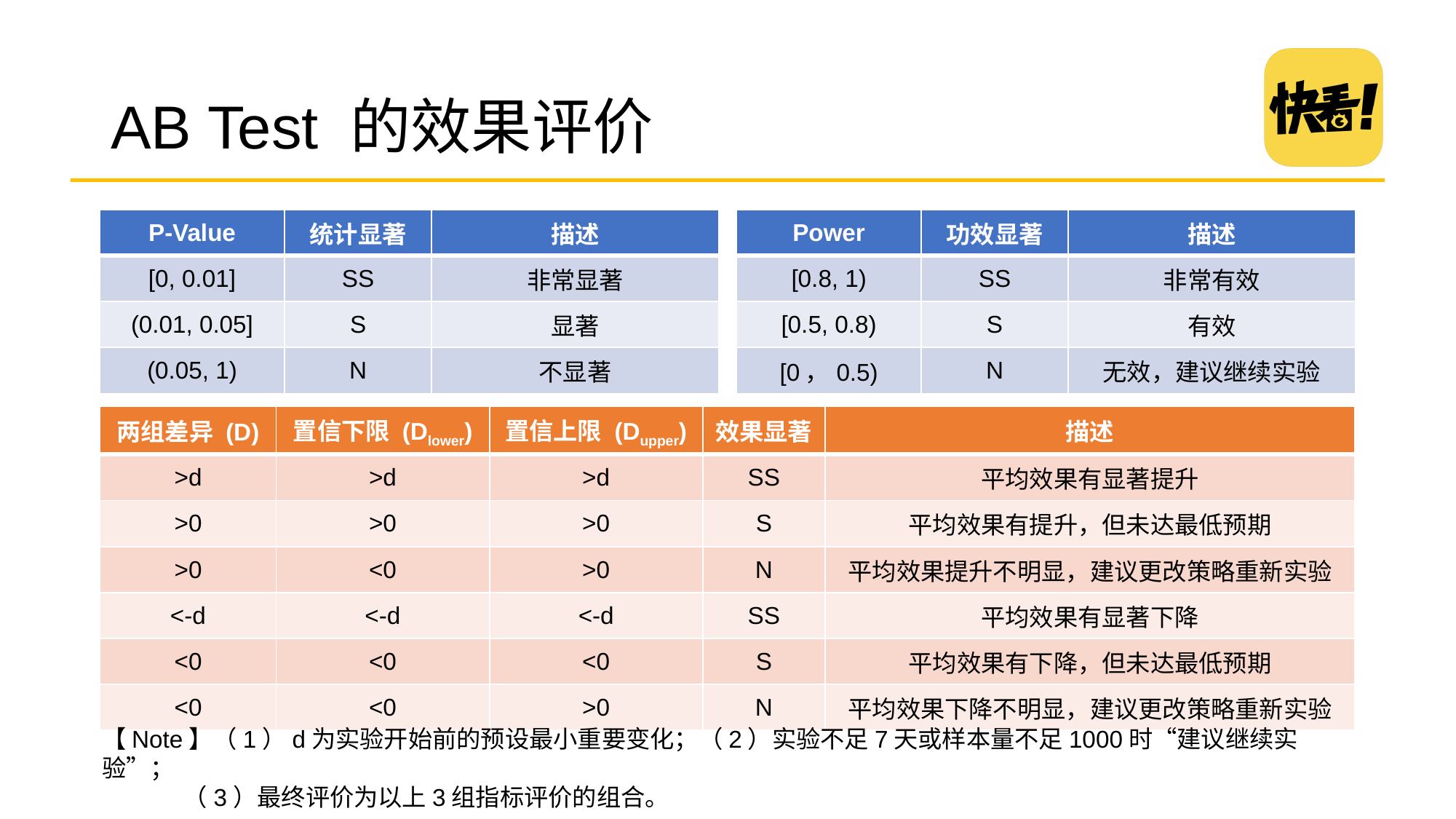

# AB Test 的效果评价
| P-Value | 统计显著 | 描述 |
| --- | --- | --- |
| [0, 0.01] | SS | 非常显著 |
| (0.01, 0.05] | S | 显著 |
| (0.05, 1) | N | 不显著 |
| Power | 功效显著 | 描述 |
| --- | --- | --- |
| [0.8, 1) | SS | 非常有效 |
| [0.5, 0.8) | S | 有效 |
| [0，0.5) | N | 无效，建议继续实验 |
| 两组差异 (D) | 置信下限 (Dlower) | 置信上限 (Dupper) | 效果显著 | 描述 |
| --- | --- | --- | --- | --- |
| >d | >d | >d | SS | 平均效果有显著提升 |
| >0 | >0 | >0 | S | 平均效果有提升，但未达最低预期 |
| >0 | <0 | >0 | N | 平均效果提升不明显，建议更改策略重新实验 |
| <-d | <-d | <-d | SS | 平均效果有显著下降 |
| <0 | <0 | <0 | S | 平均效果有下降，但未达最低预期 |
| <0 | <0 | >0 | N | 平均效果下降不明显，建议更改策略重新实验 |
【Note】（1）d为实验开始前的预设最小重要变化；（2）实验不足7天或样本量不足1000时“建议继续实验”；
               （3）最终评价为以上3组指标评价的组合。